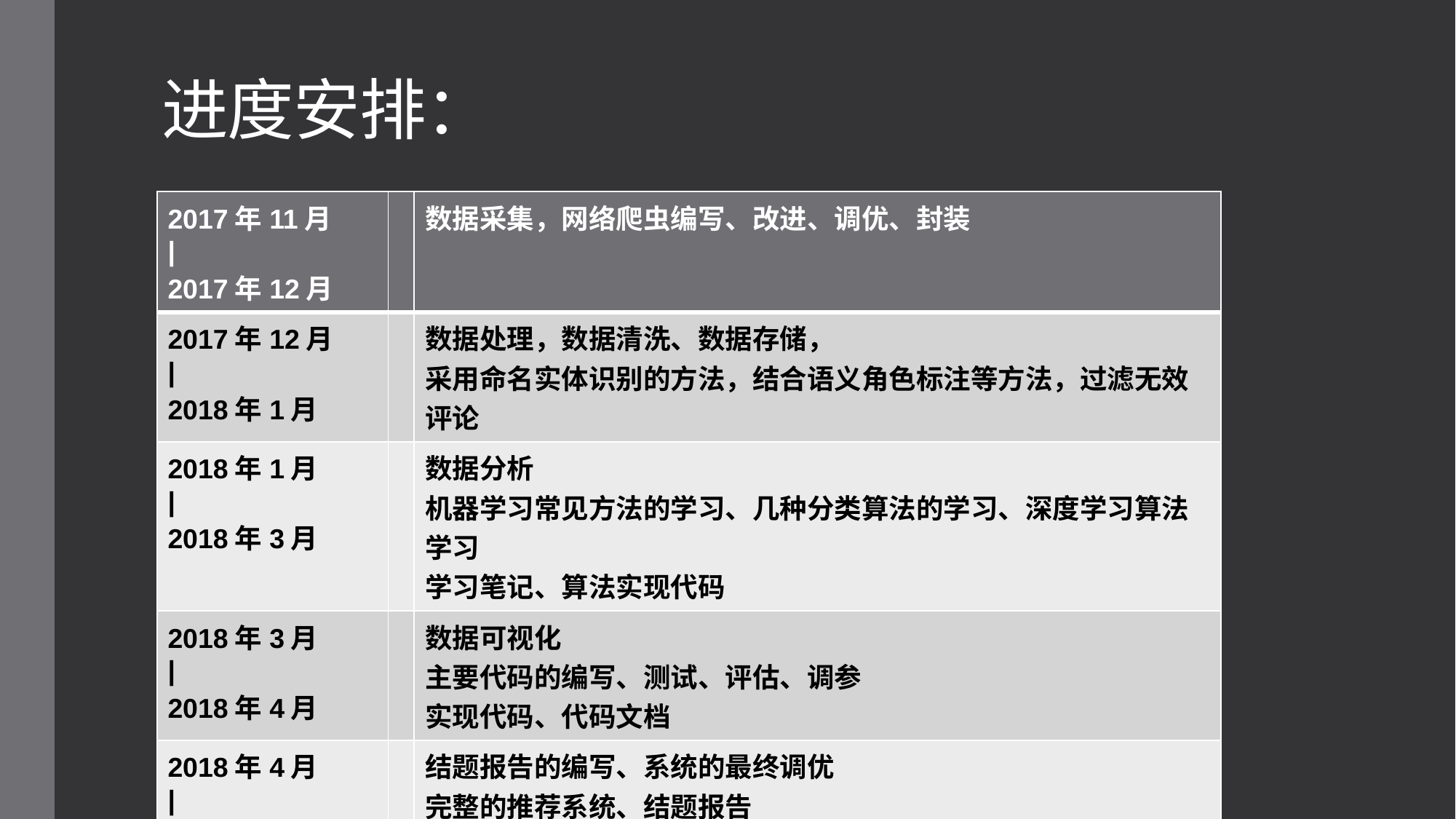

# 进度安排：
| 2017年11月 | 2017年12月 |  | 数据采集，网络爬虫编写、改进、调优、封装 |
| --- | --- | --- |
| 2017年12月 | 2018年1月 |  | 数据处理，数据清洗、数据存储， 采用命名实体识别的方法，结合语义角色标注等方法，过滤无效评论 |
| 2018年1月 | 2018年3月 |  | 数据分析 机器学习常见方法的学习、几种分类算法的学习、深度学习算法学习 学习笔记、算法实现代码 |
| 2018年3月 | 2018年4月 |  | 数据可视化 主要代码的编写、测试、评估、调参 实现代码、代码文档 |
| 2018年4月 | 2018年5月 |  | 结题报告的编写、系统的最终调优 完整的推荐系统、结题报告 |